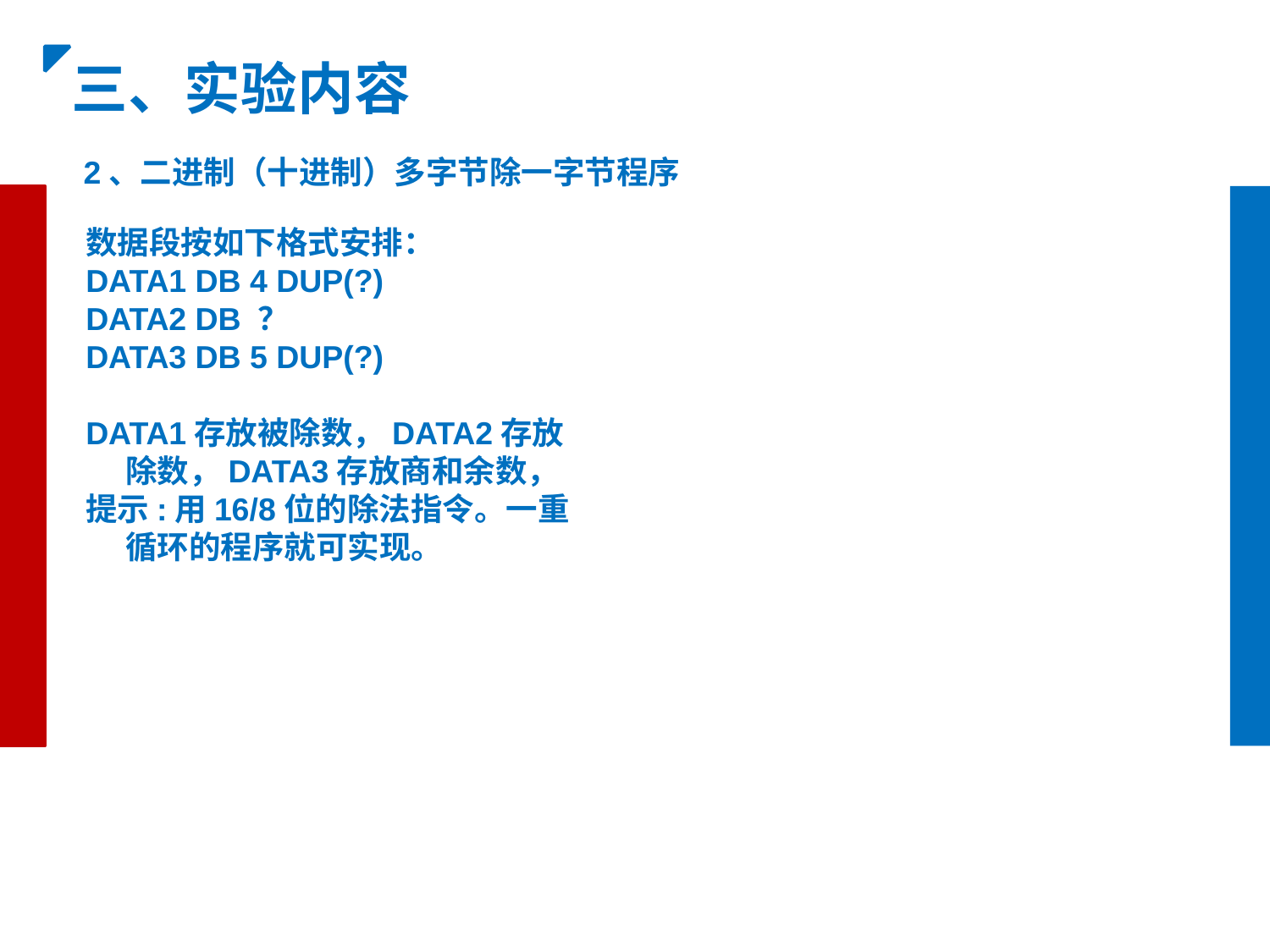

三、实验内容
2、二进制（十进制）多字节除一字节程序
数据段按如下格式安排：
DATA1 DB 4 DUP(?)
DATA2 DB ？
DATA3 DB 5 DUP(?)

DATA1存放被除数，DATA2存放除数，DATA3存放商和余数，
提示:用16/8位的除法指令。一重循环的程序就可实现。